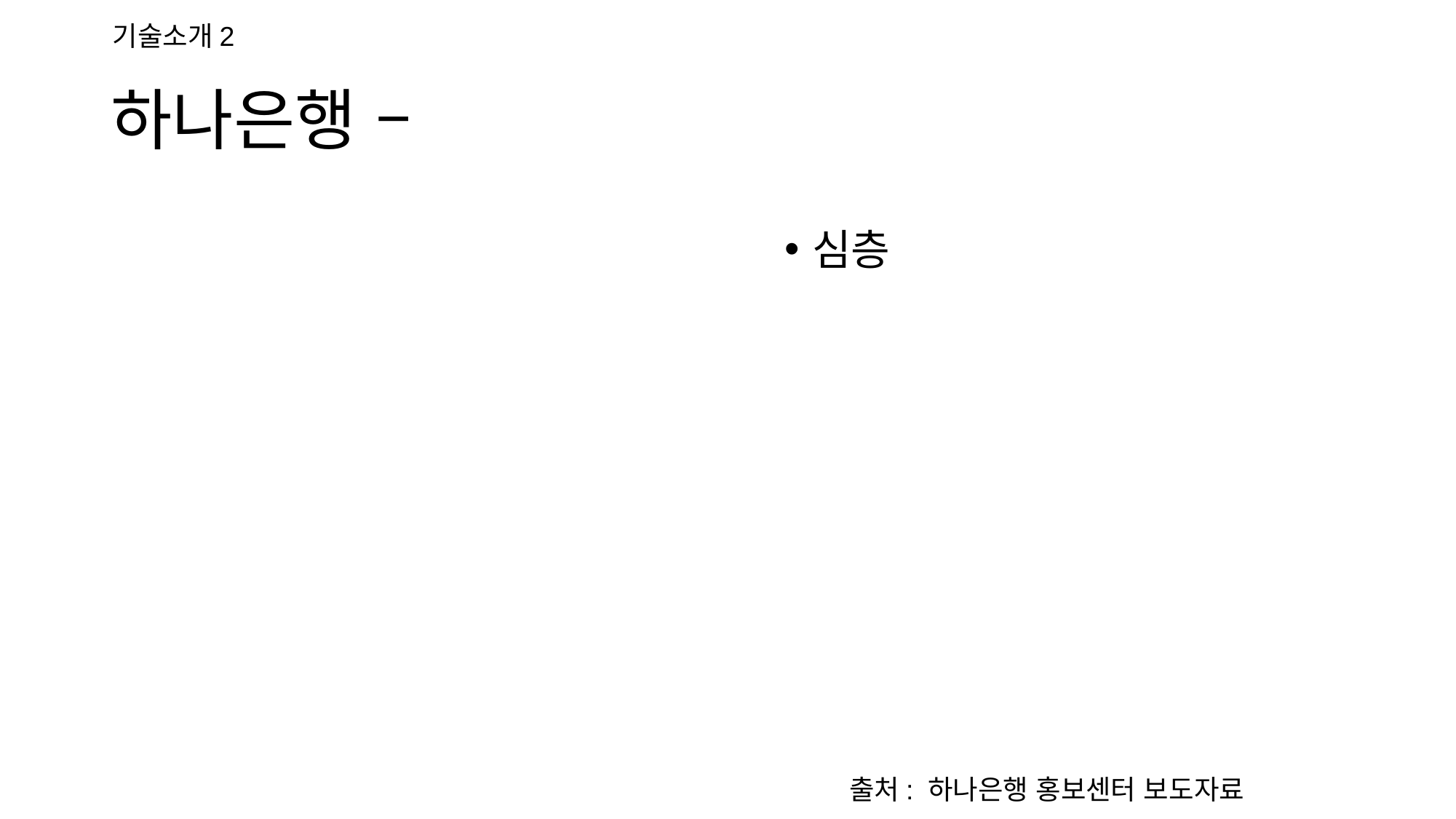

기술소개2
# 하나은행 –
심층
출처: 하나은행 홍보센터 보도자료